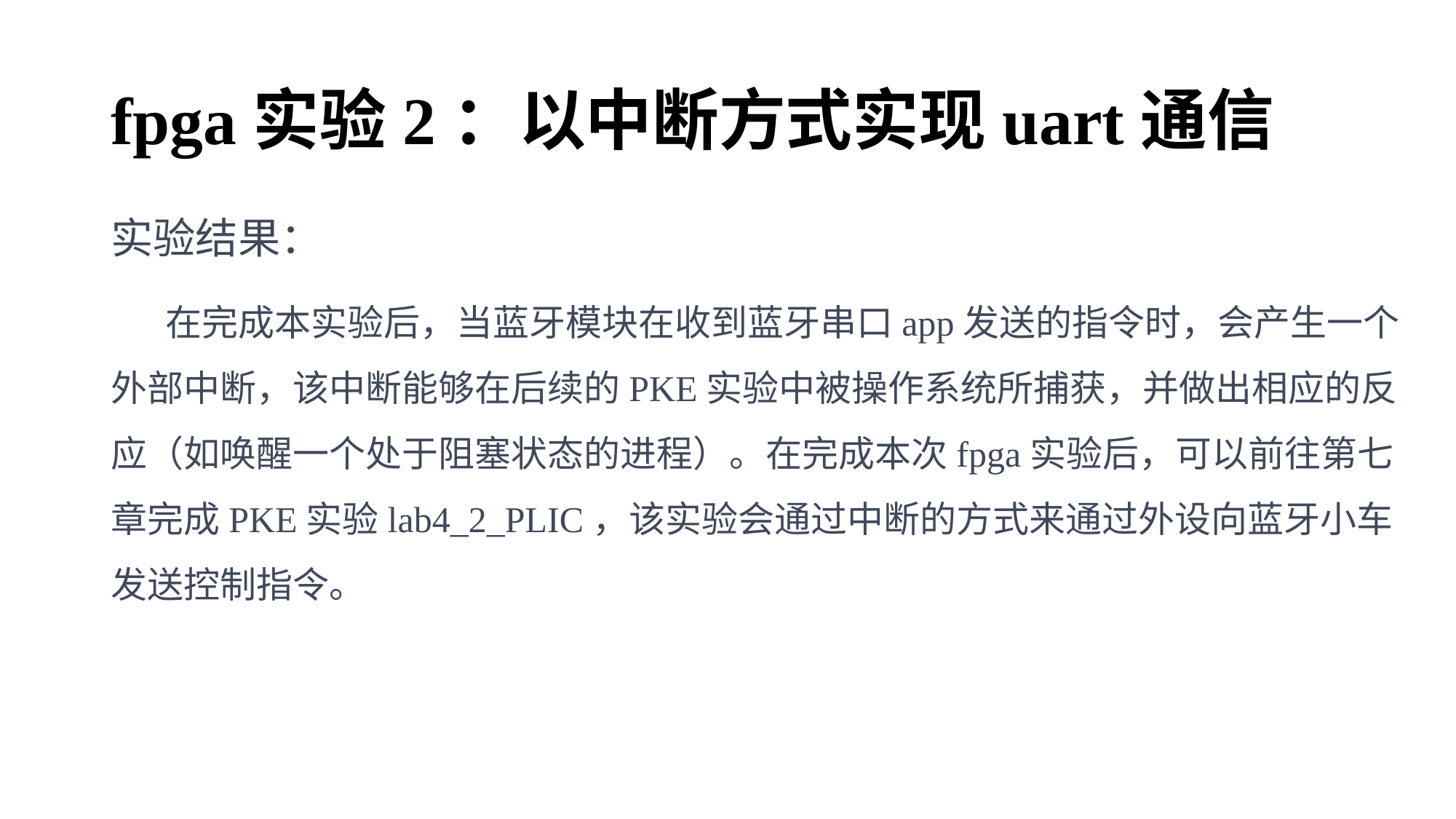

# fpga实验2：以中断方式实现uart通信
实验结果：
在完成本实验后，当蓝牙模块在收到蓝牙串口app发送的指令时，会产生一个外部中断，该中断能够在后续的PKE实验中被操作系统所捕获，并做出相应的反应（如唤醒一个处于阻塞状态的进程）。在完成本次fpga实验后，可以前往第七章完成PKE实验lab4_2_PLIC，该实验会通过中断的方式来通过外设向蓝牙小车发送控制指令。